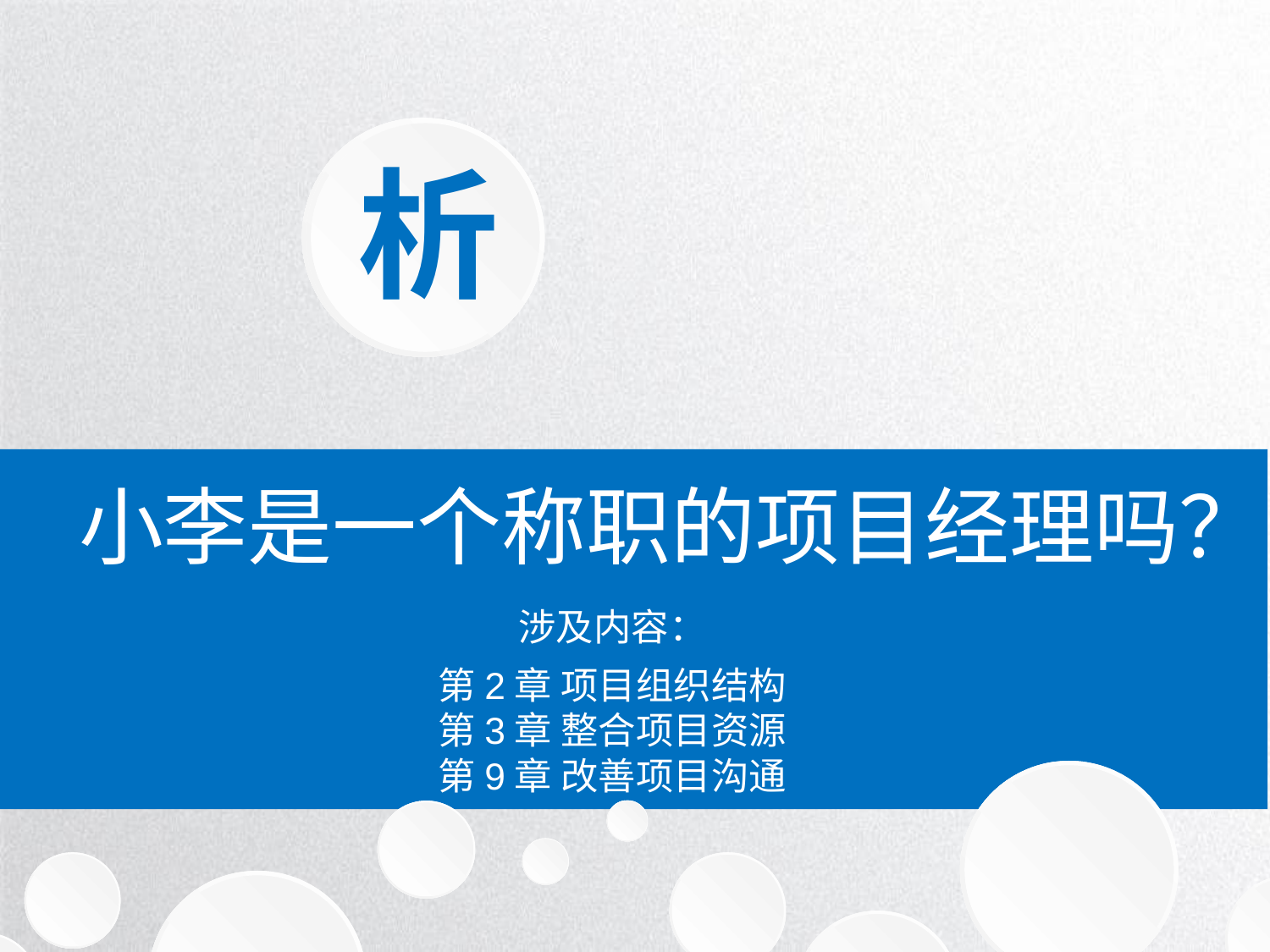

例

案

分

析

小李是一个称职的项目经理吗？
涉及内容：
第2章 项目组织结构
第3章 整合项目资源
第9章 改善项目沟通